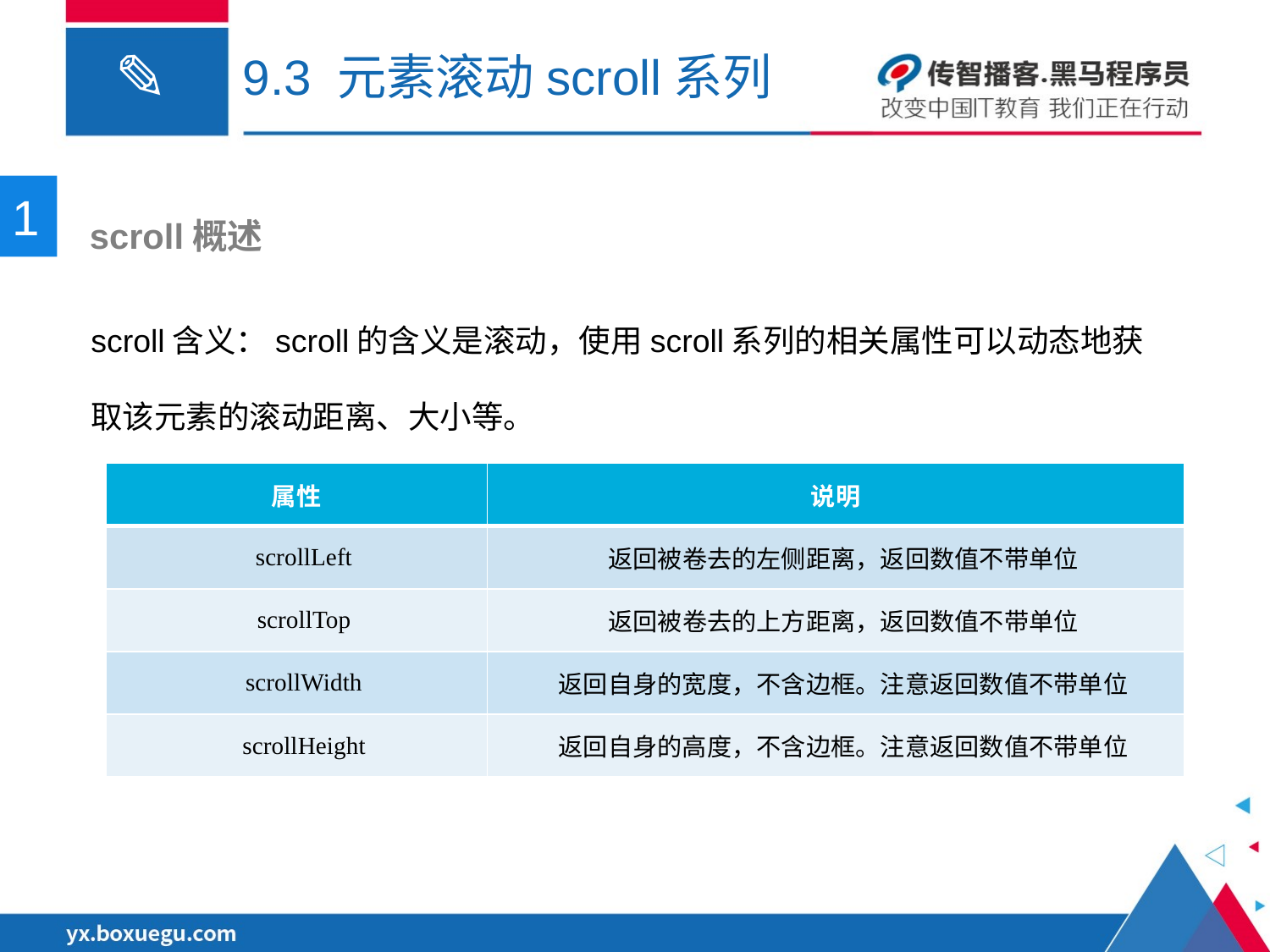

# 9.3 元素滚动scroll系列

1
  scroll概述
scroll含义：scroll的含义是滚动，使用scroll系列的相关属性可以动态地获取该元素的滚动距离、大小等。
| 属性 | 说明 |
| --- | --- |
| scrollLeft | 返回被卷去的左侧距离，返回数值不带单位 |
| scrollTop | 返回被卷去的上方距离，返回数值不带单位 |
| scrollWidth | 返回自身的宽度，不含边框。注意返回数值不带单位 |
| scrollHeight | 返回自身的高度，不含边框。注意返回数值不带单位 |